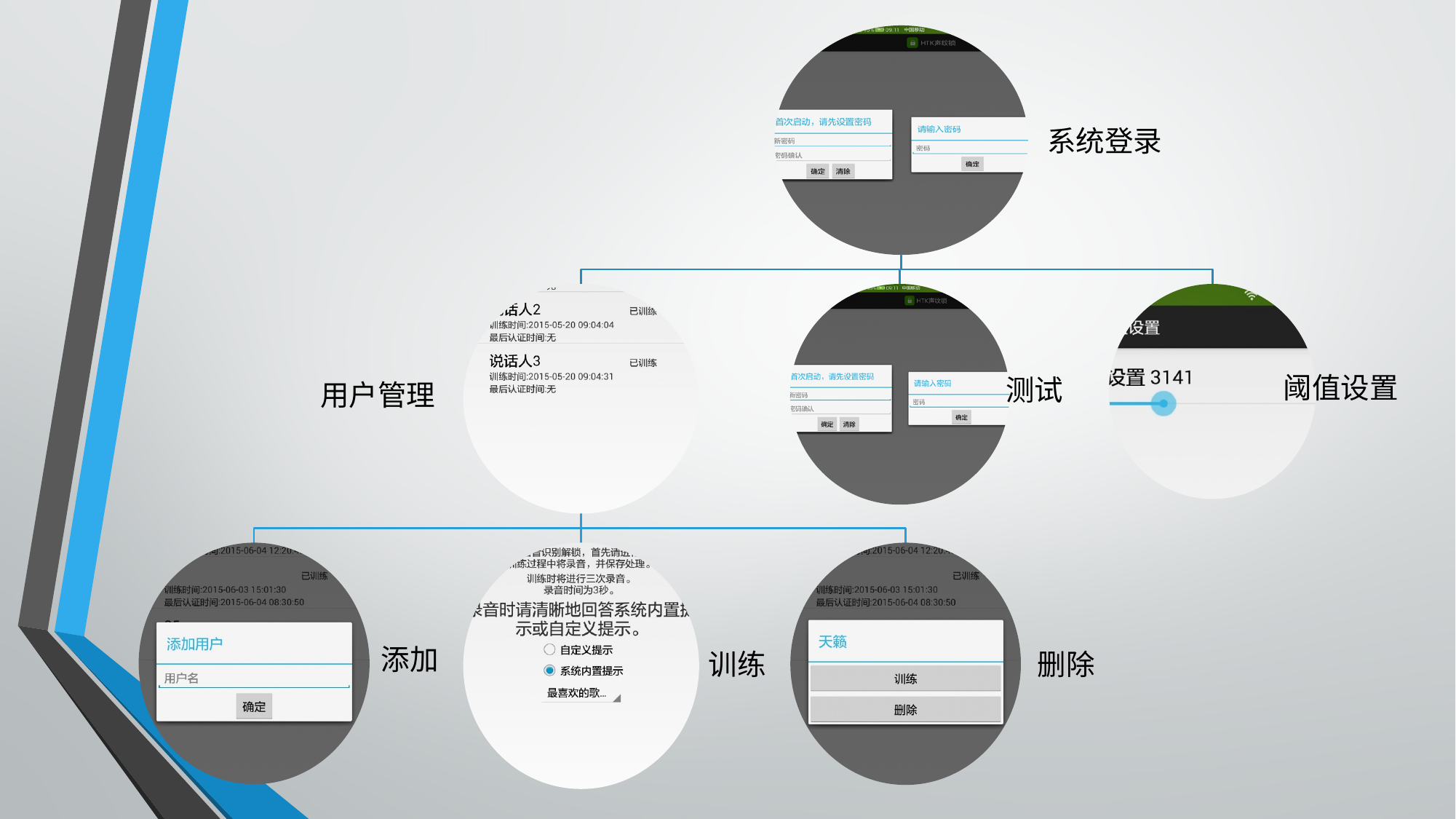

系统登录
用户管理
添加
训练
删除
测试
阈值设置